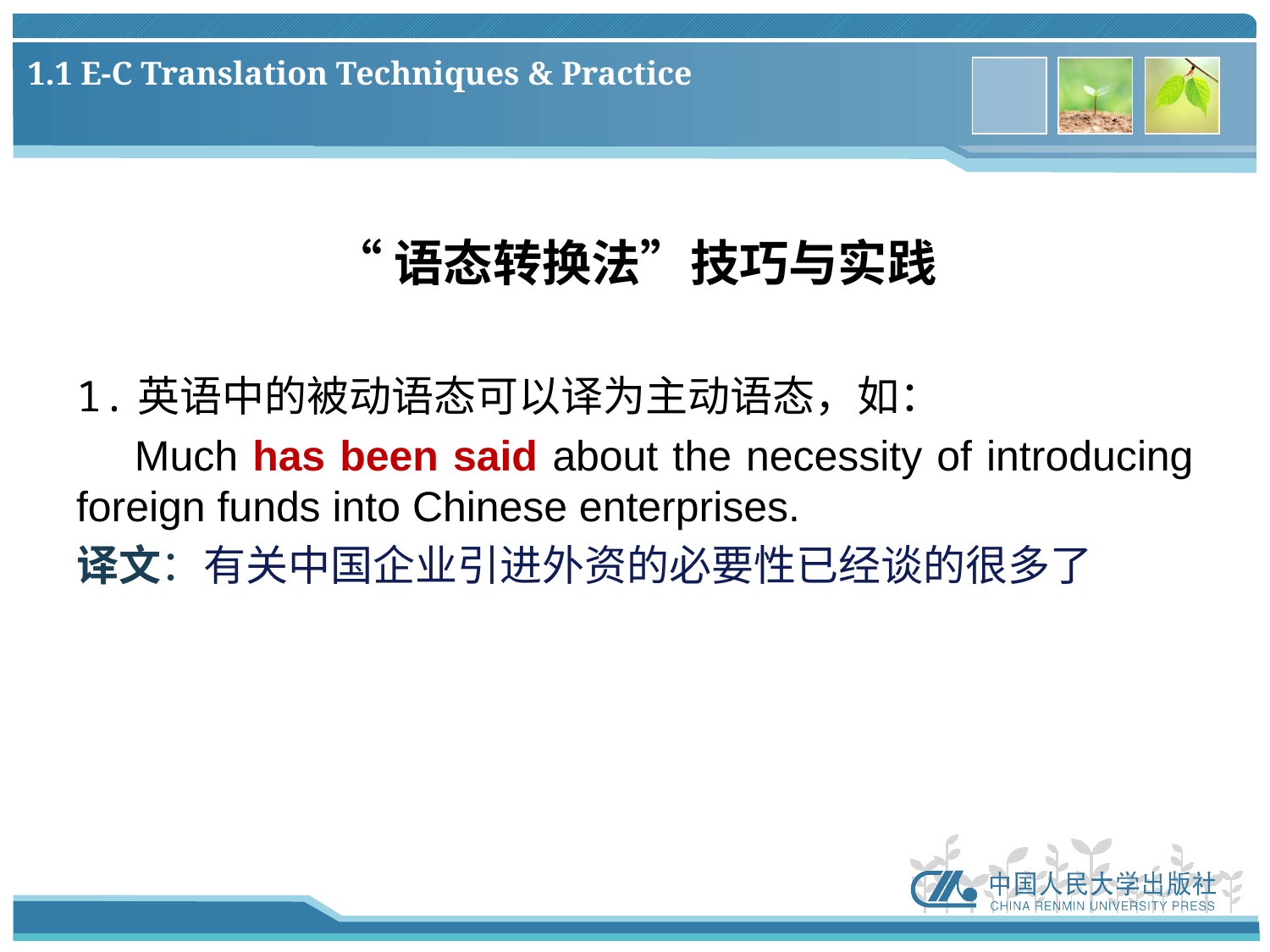

# 1.1 E-C Translation Techniques & Practice
“语态转换法”技巧与实践

1.英语中的被动语态可以译为主动语态，如：
    Much has been said about the necessity of introducing foreign funds into Chinese enterprises.
译文：有关中国企业引进外资的必要性已经谈的很多了